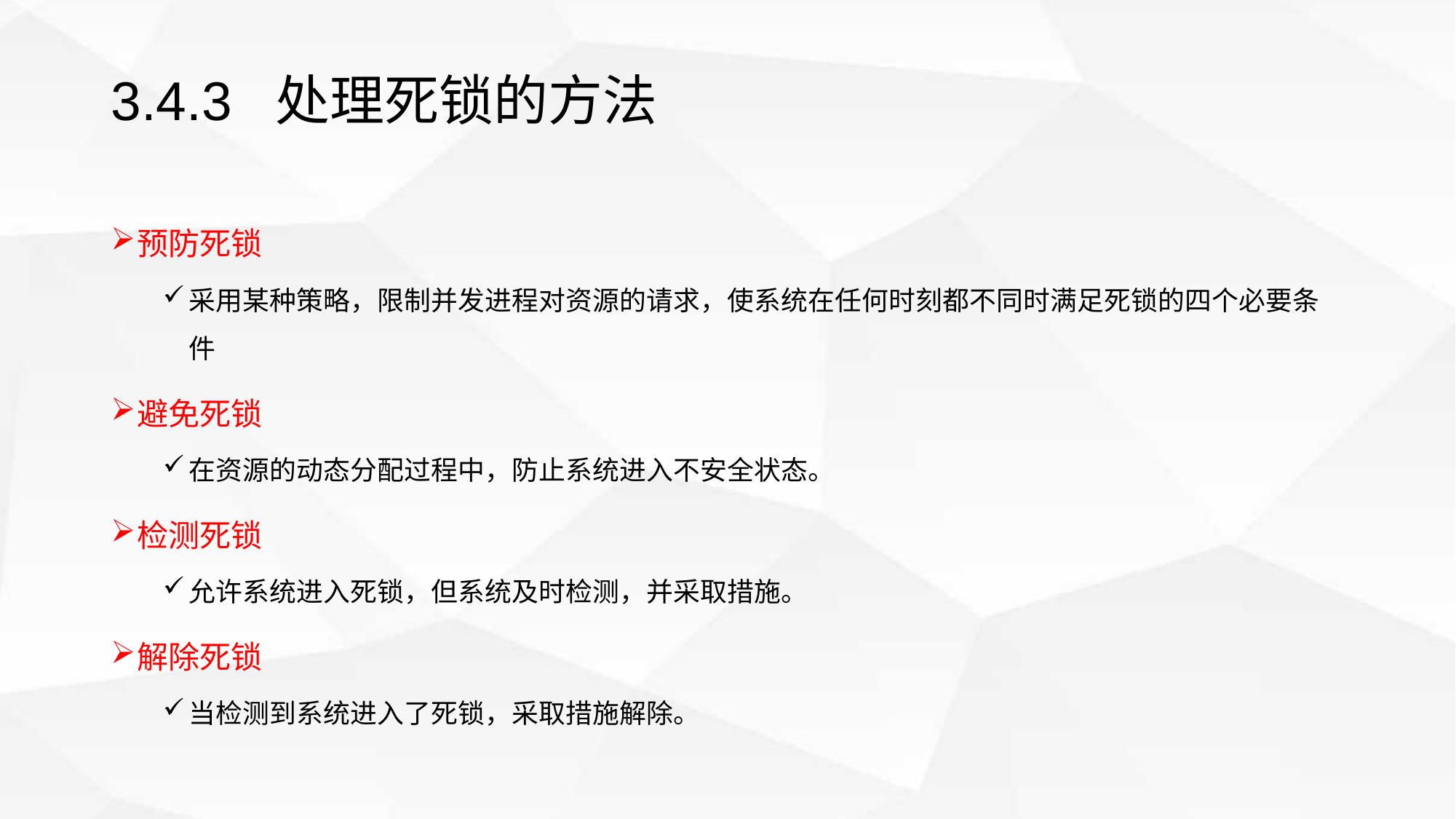

# 3.4.3  处理死锁的方法
预防死锁
采用某种策略，限制并发进程对资源的请求，使系统在任何时刻都不同时满足死锁的四个必要条件
避免死锁
在资源的动态分配过程中，防止系统进入不安全状态。
检测死锁
允许系统进入死锁，但系统及时检测，并采取措施。
解除死锁
当检测到系统进入了死锁，采取措施解除。